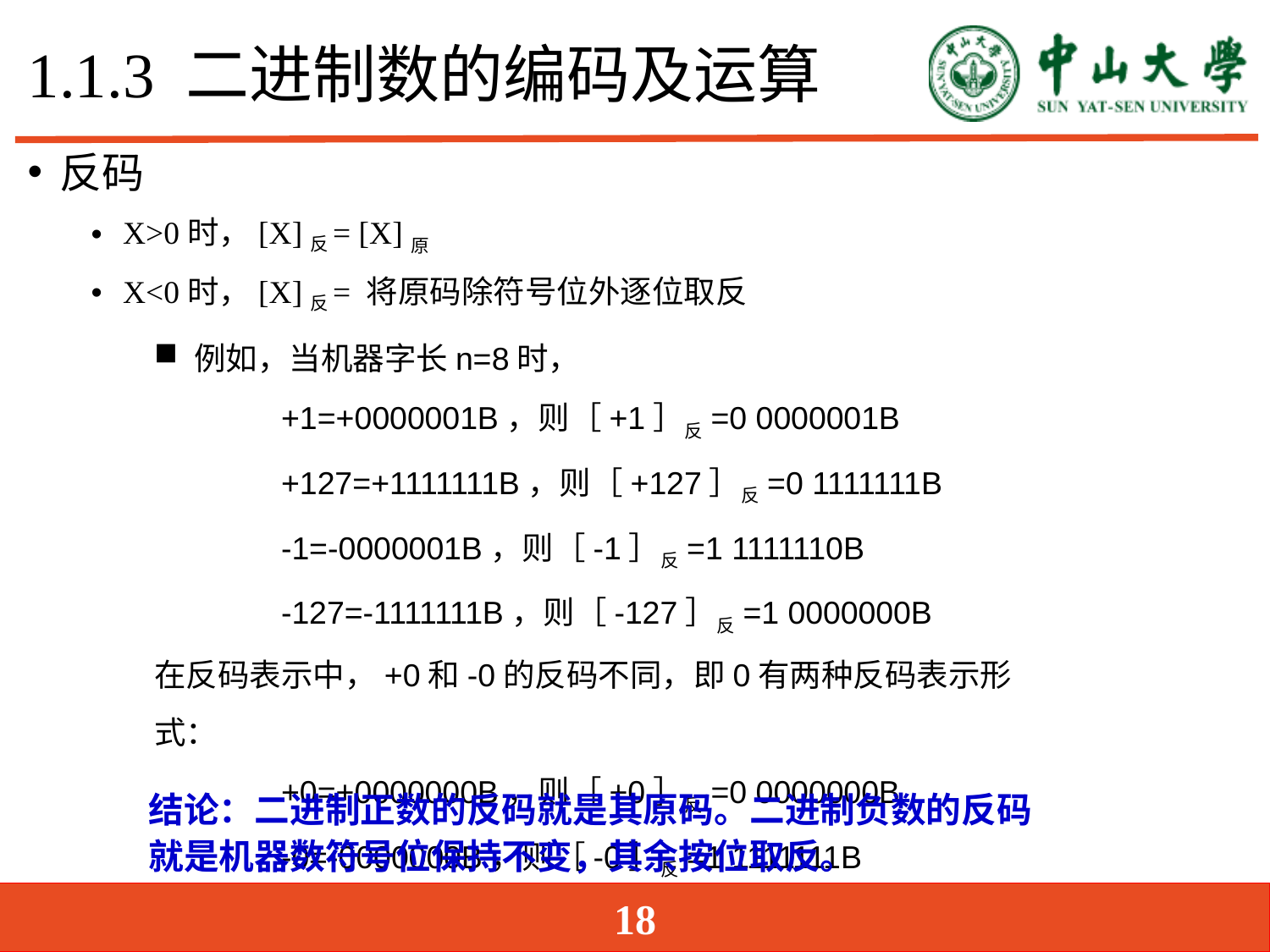

# 1.1.3 二进制数的编码及运算
反码
X>0时，[X]反= [X]原
X<0时，[X]反= 将原码除符号位外逐位取反

例如，当机器字长n=8时，
+1=+0000001B，则［+1］反=0 0000001B
+127=+1111111B，则［+127］反=0 1111111B
-1=-0000001B，则［-1］反=1 1111110B
-127=-1111111B，则［-127］反=1 0000000B
在反码表示中，+0和-0的反码不同，即0有两种反码表示形式：
+0=+0000000B，则［+0］反=0 0000000B
-0=-0000000B，则［-0］反=1 1111111B
结论：二进制正数的反码就是其原码。二进制负数的反码
就是机器数符号位保持不变，其余按位取反。
18